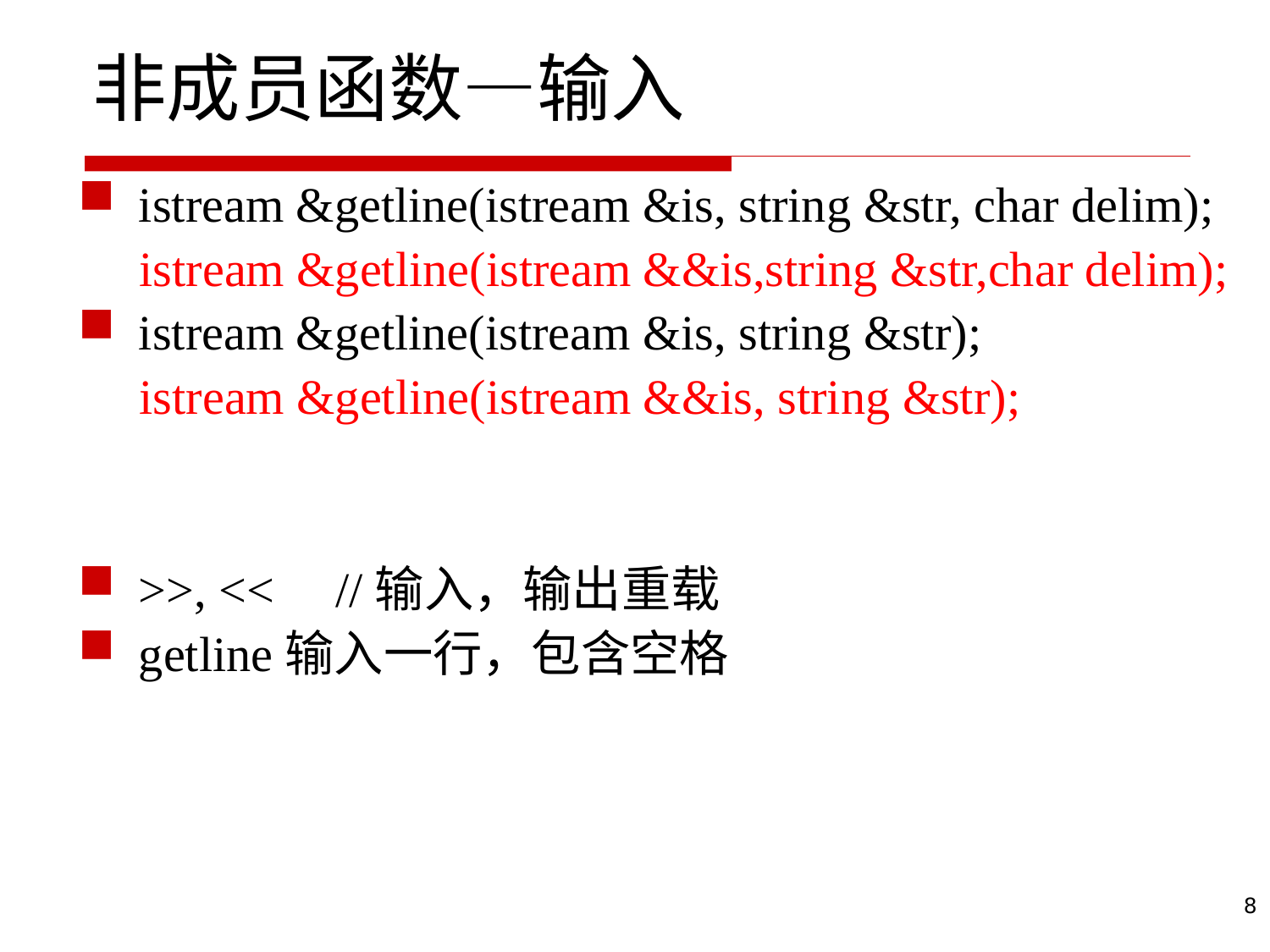

# 非成员函数—输入
istream &getline(istream &is, string &str, char delim);
     istream &getline(istream &&is,string &str,char delim);
istream &getline(istream &is, string &str);
     istream &getline(istream &&is, string &str);

>>, <<     //输入，输出重载
getline输入一行，包含空格

8